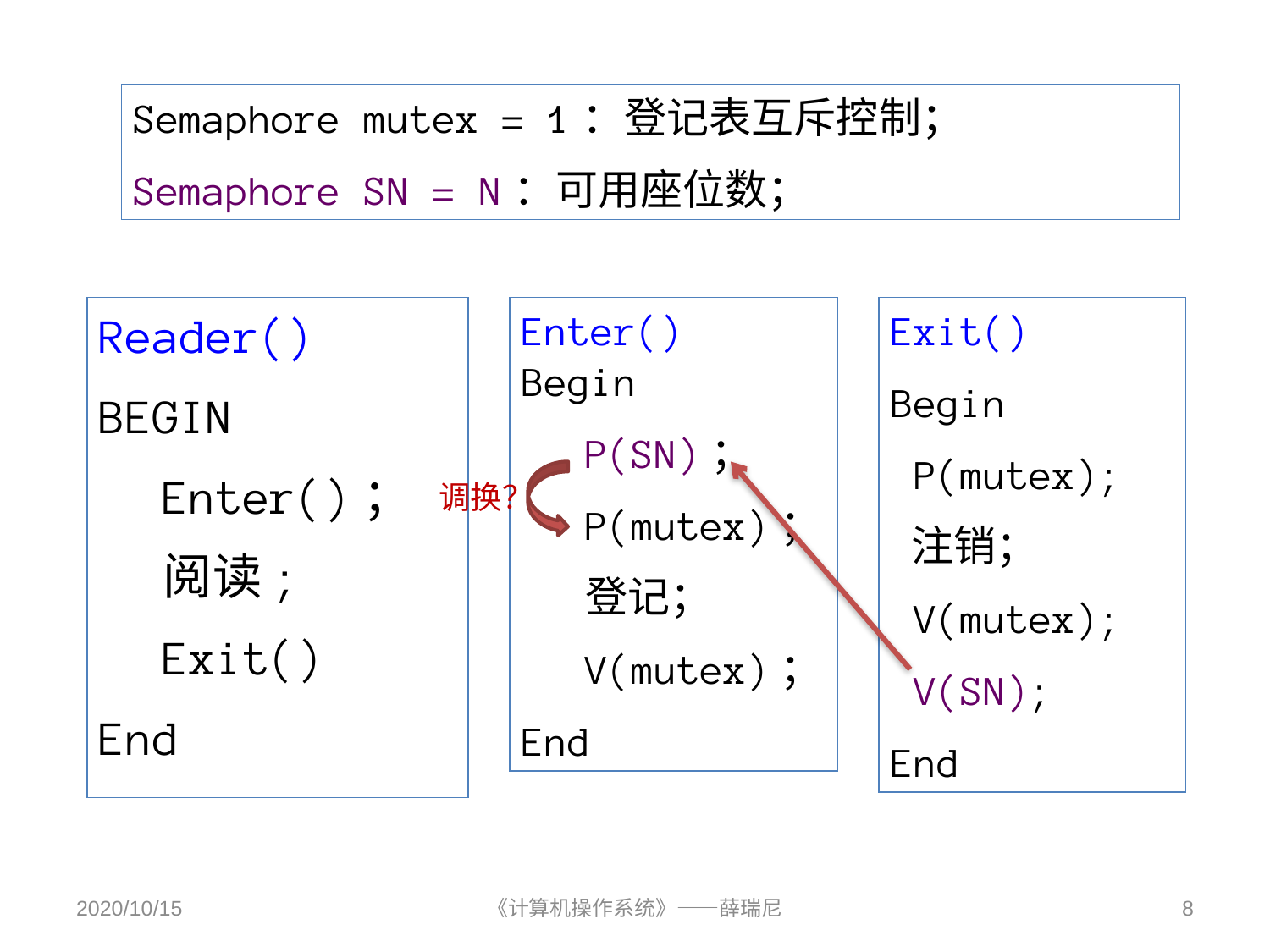

Semaphore mutex = 1：登记表互斥控制；
Semaphore SN = N：可用座位数；
Reader()
BEGIN
Enter()；
阅读;
Exit()
End
Enter()  Begin
P(SN)；
P(mutex)；
登记；
V(mutex)；
End
Exit()
Begin
 P(mutex);
 注销；
 V(mutex);
 V(SN);
End

调换？
2020/10/15
《计算机操作系统》——薛瑞尼
8